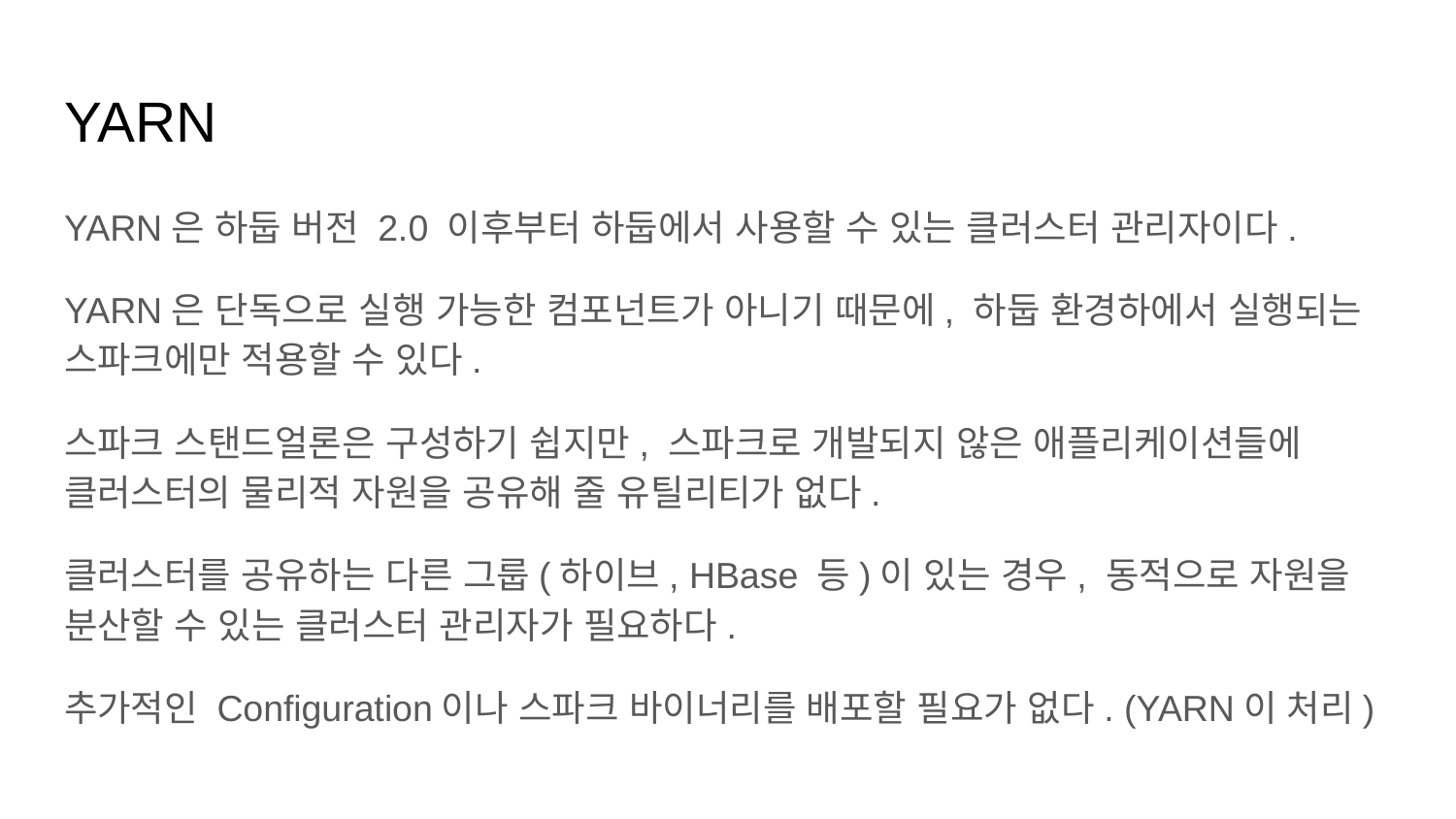

# YARN
YARN은 하둡 버전 2.0 이후부터 하둡에서 사용할 수 있는 클러스터 관리자이다.
YARN은 단독으로 실행 가능한 컴포넌트가 아니기 때문에, 하둡 환경하에서 실행되는 스파크에만 적용할 수 있다.
스파크 스탠드얼론은 구성하기 쉽지만, 스파크로 개발되지 않은 애플리케이션들에 클러스터의 물리적 자원을 공유해 줄 유틸리티가 없다.
클러스터를 공유하는 다른 그룹(하이브, HBase 등)이 있는 경우, 동적으로 자원을 분산할 수 있는 클러스터 관리자가 필요하다.
추가적인 Configuration이나 스파크 바이너리를 배포할 필요가 없다. (YARN이 처리)